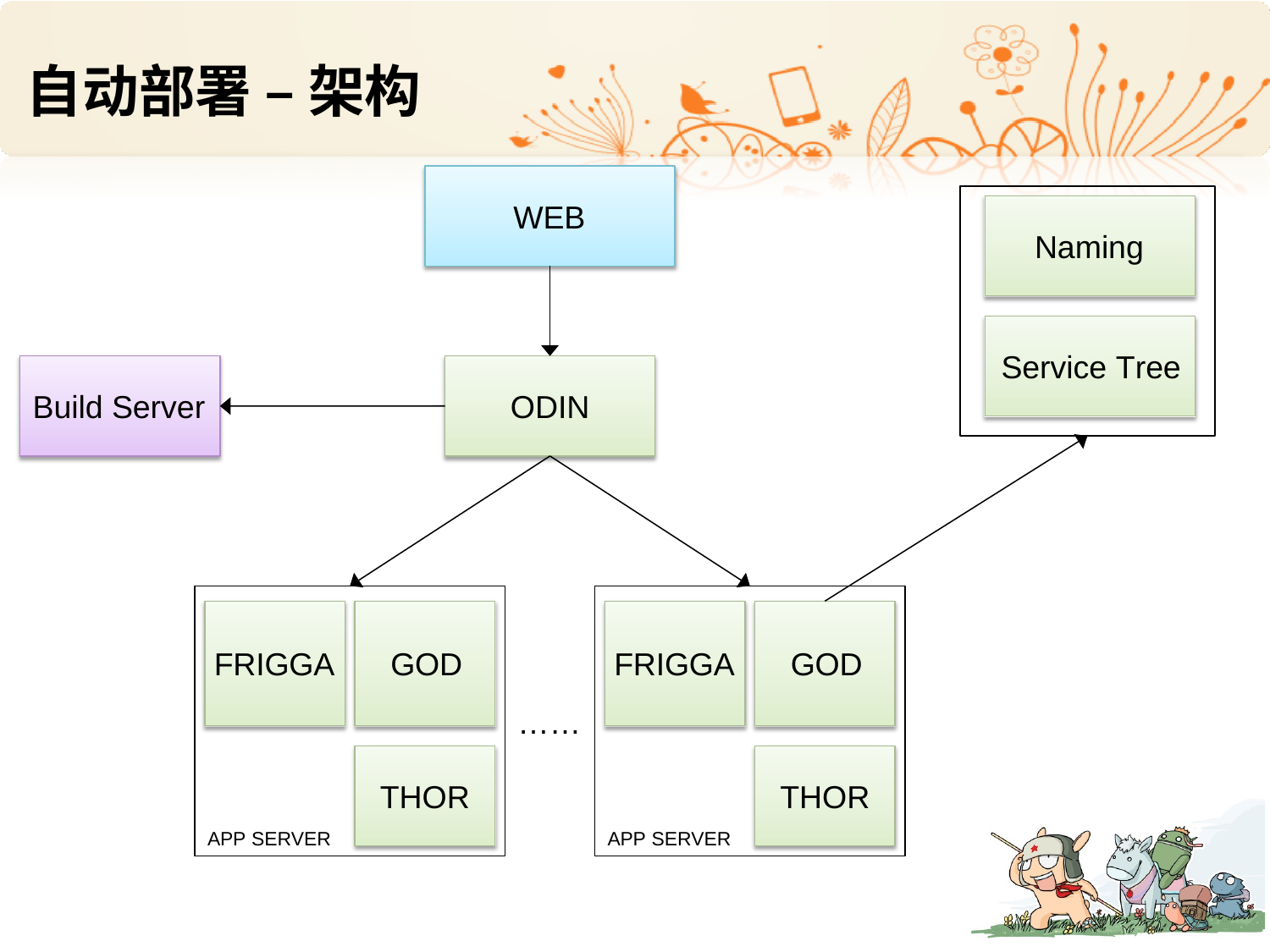

# 自动部署 – 架构

WEB
Naming

Service Tree

Build Server
ODIN

FRIGGA	GOD
FRIGGA	GOD
……

THOR
THOR
APP SERVER
APP SERVER